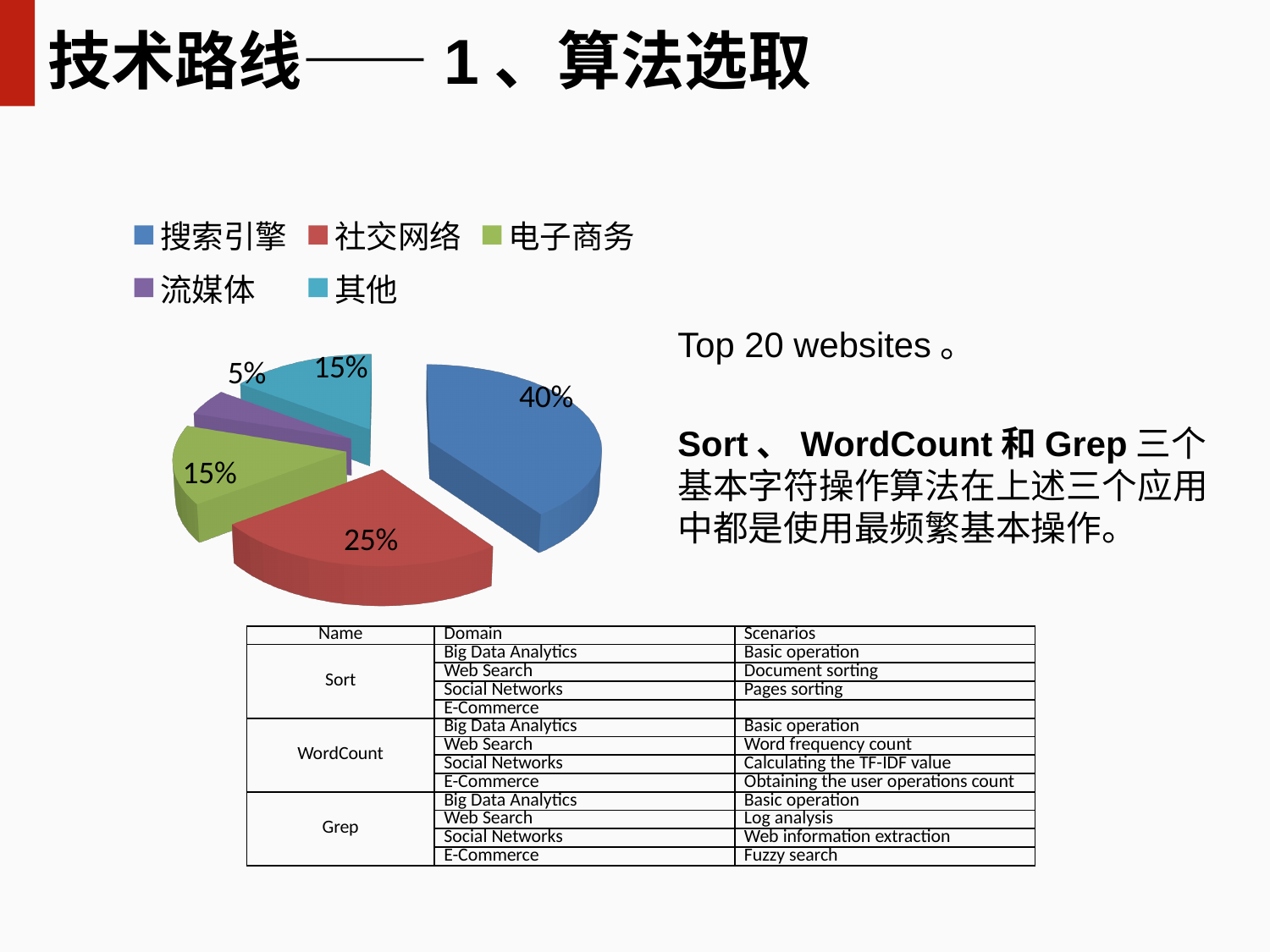

# 技术路线——1、算法选取

[unsupported chart]

Top 20 websites。

Sort、WordCount和Grep三个基本字符操作算法在上述三个应用中都是使用最频繁基本操作。
| Name | Domain | Scenarios |
| --- | --- | --- |
| Sort | Big Data Analytics | Basic operation |
|  | Web Search | Document sorting |
|  | Social Networks | Pages sorting |
|  | E-Commerce |  |
| WordCount | Big Data Analytics | Basic operation |
|  | Web Search | Word frequency count |
|  | Social Networks | Calculating the TF-IDF value |
|  | E-Commerce | Obtaining the user operations count |
| Grep | Big Data Analytics | Basic operation |
|  | Web Search | Log analysis |
|  | Social Networks | Web information extraction |
|  | E-Commerce | Fuzzy search |